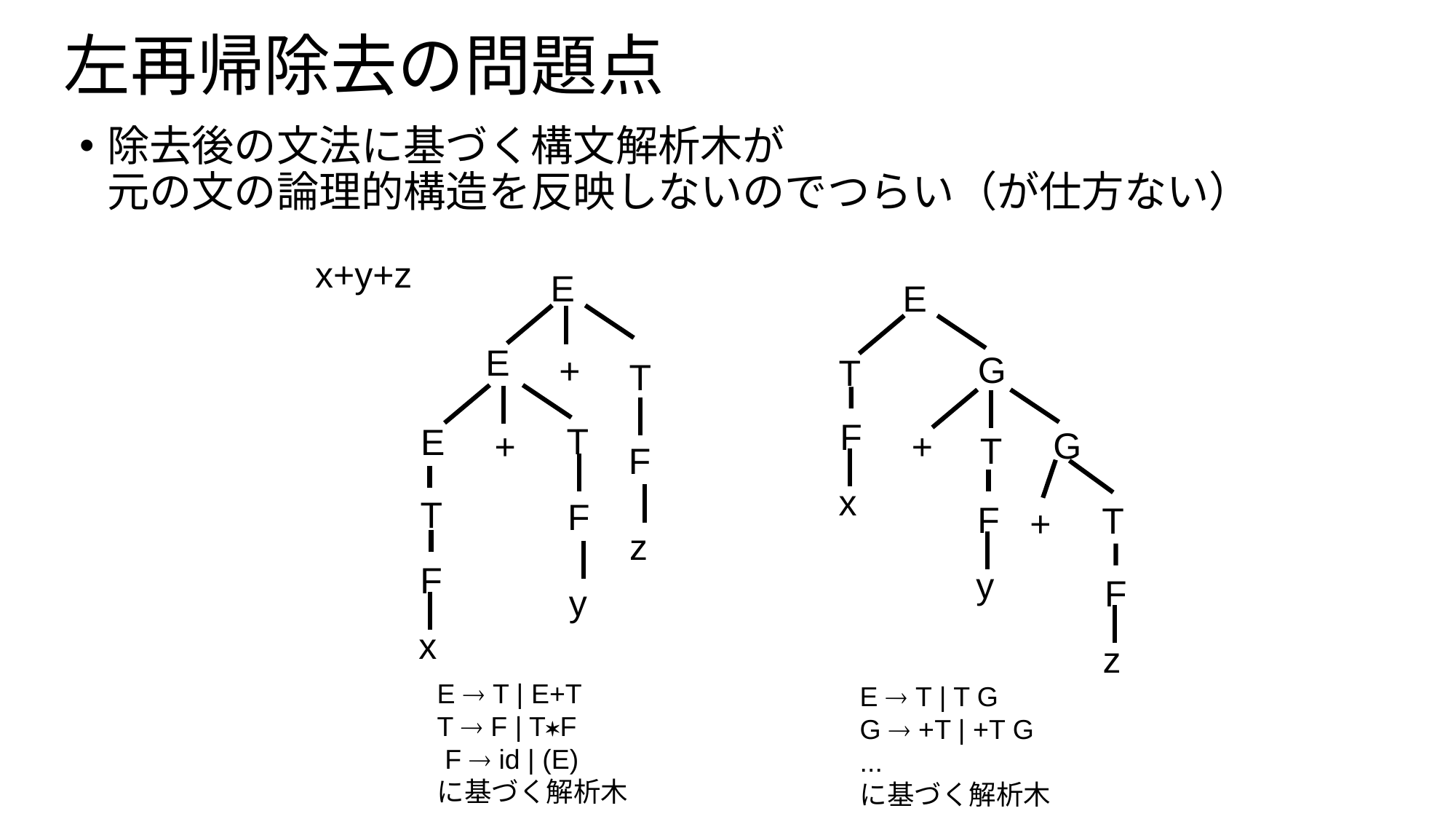

# 左再帰除去の問題点
除去後の文法に基づく構文解析木が
元の文の論理的構造を反映しないのでつらい（が仕方ない）
x+y+z
E
E
E
G
+
T
T
F
T
E
G
+
+
T
F
x
T
F
F
T
+
z
F
y
F
y
x
z
E → T | E+T
T → F | T∗F
 F → id | (E)
に基づく解析木
E → T | T G
G → +T | +T G
...
に基づく解析木